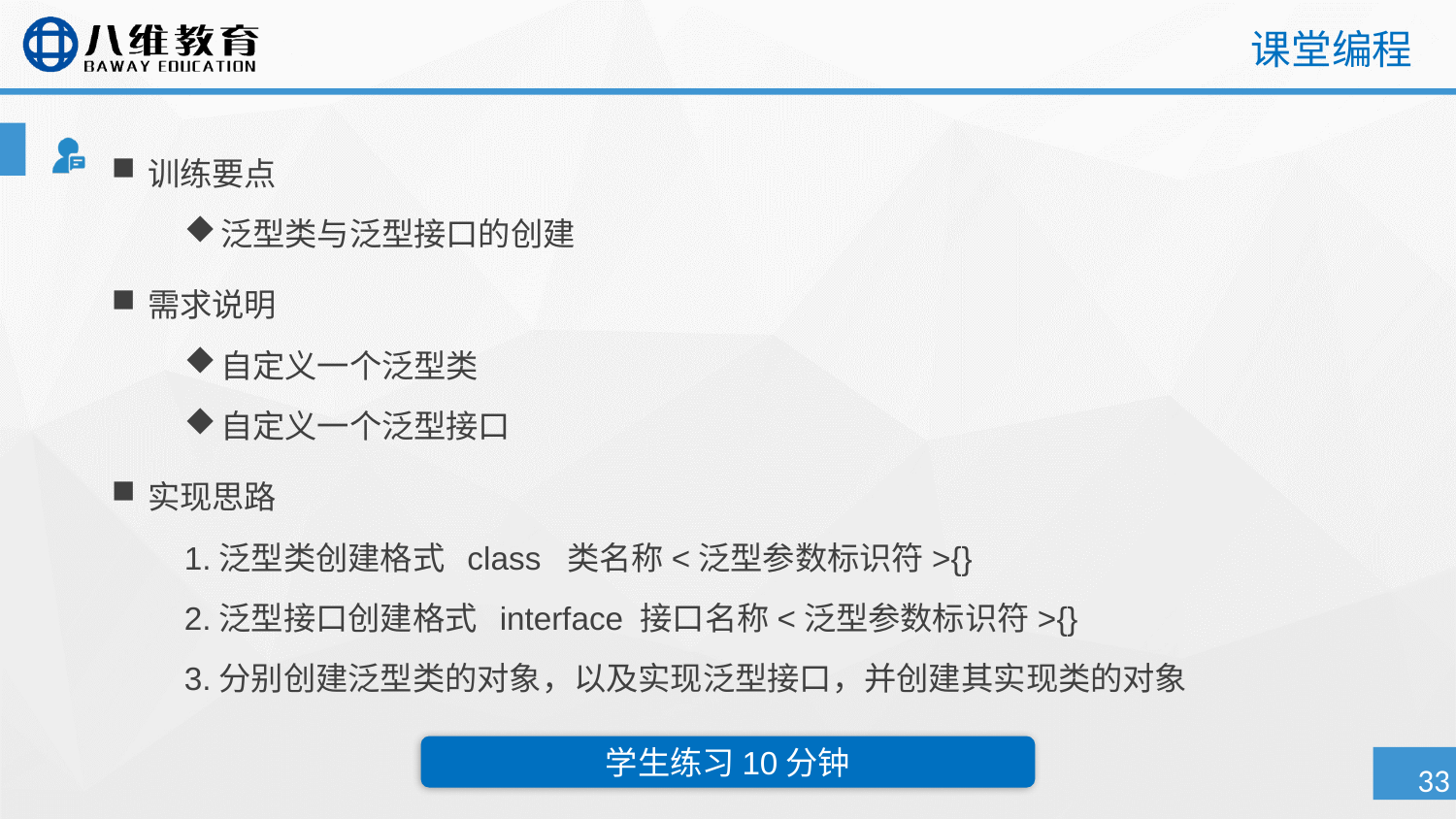

# 课堂编程
训练要点
泛型类与泛型接口的创建
需求说明
自定义一个泛型类
自定义一个泛型接口
实现思路
1.泛型类创建格式  class  类名称<泛型参数标识符>{}
2.泛型接口创建格式  interface 接口名称<泛型参数标识符>{}
3.分别创建泛型类的对象，以及实现泛型接口，并创建其实现类的对象
学生练习10分钟